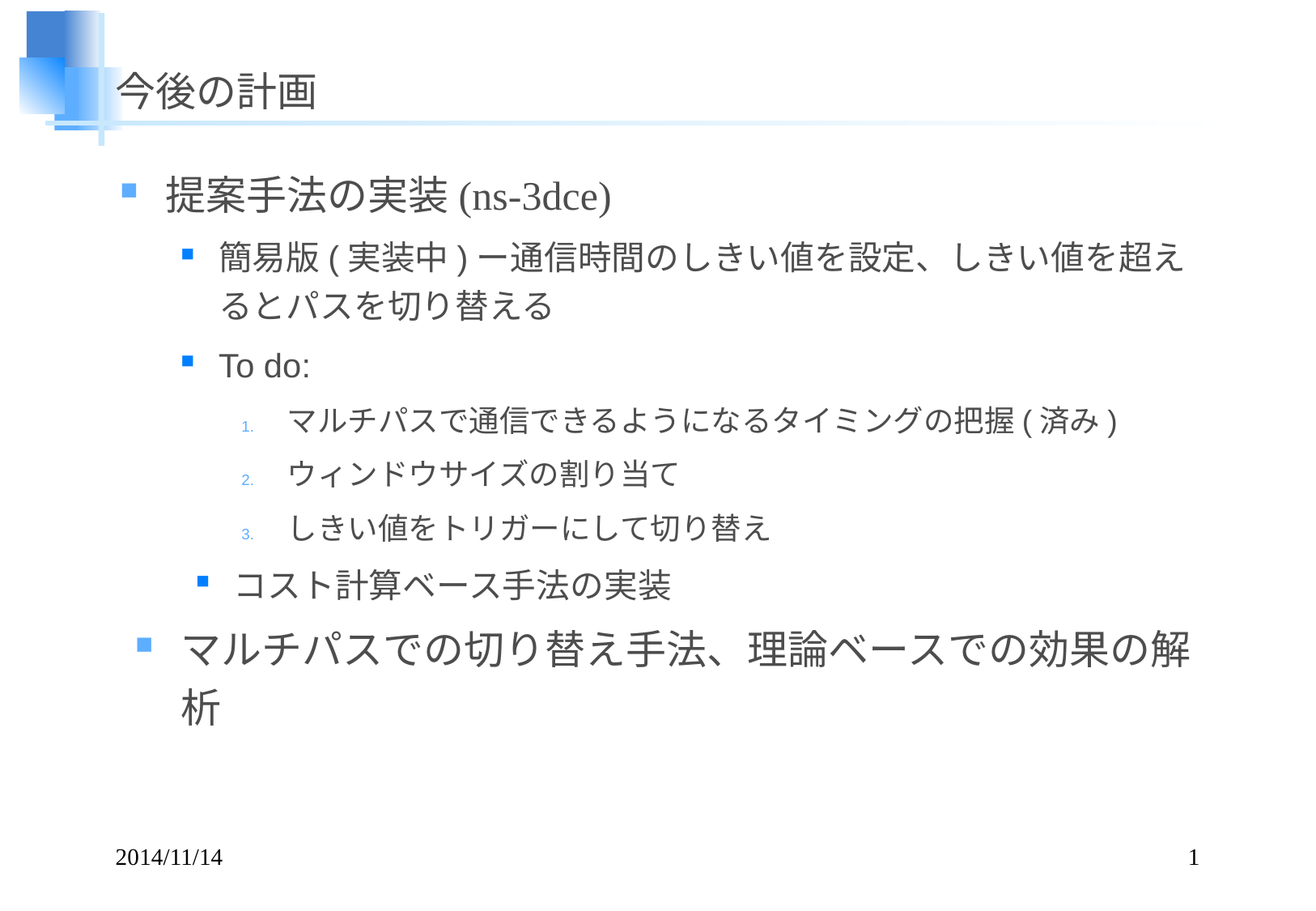

# 今後の計画
提案手法の実装(ns-3dce)
簡易版(実装中)ー通信時間のしきい値を設定、しきい値を超えるとパスを切り替える
To do:
マルチパスで通信できるようになるタイミングの把握(済み)
ウィンドウサイズの割り当て
しきい値をトリガーにして切り替え
コスト計算ベース手法の実装
マルチパスでの切り替え手法、理論ベースでの効果の解析
2014/11/14
1